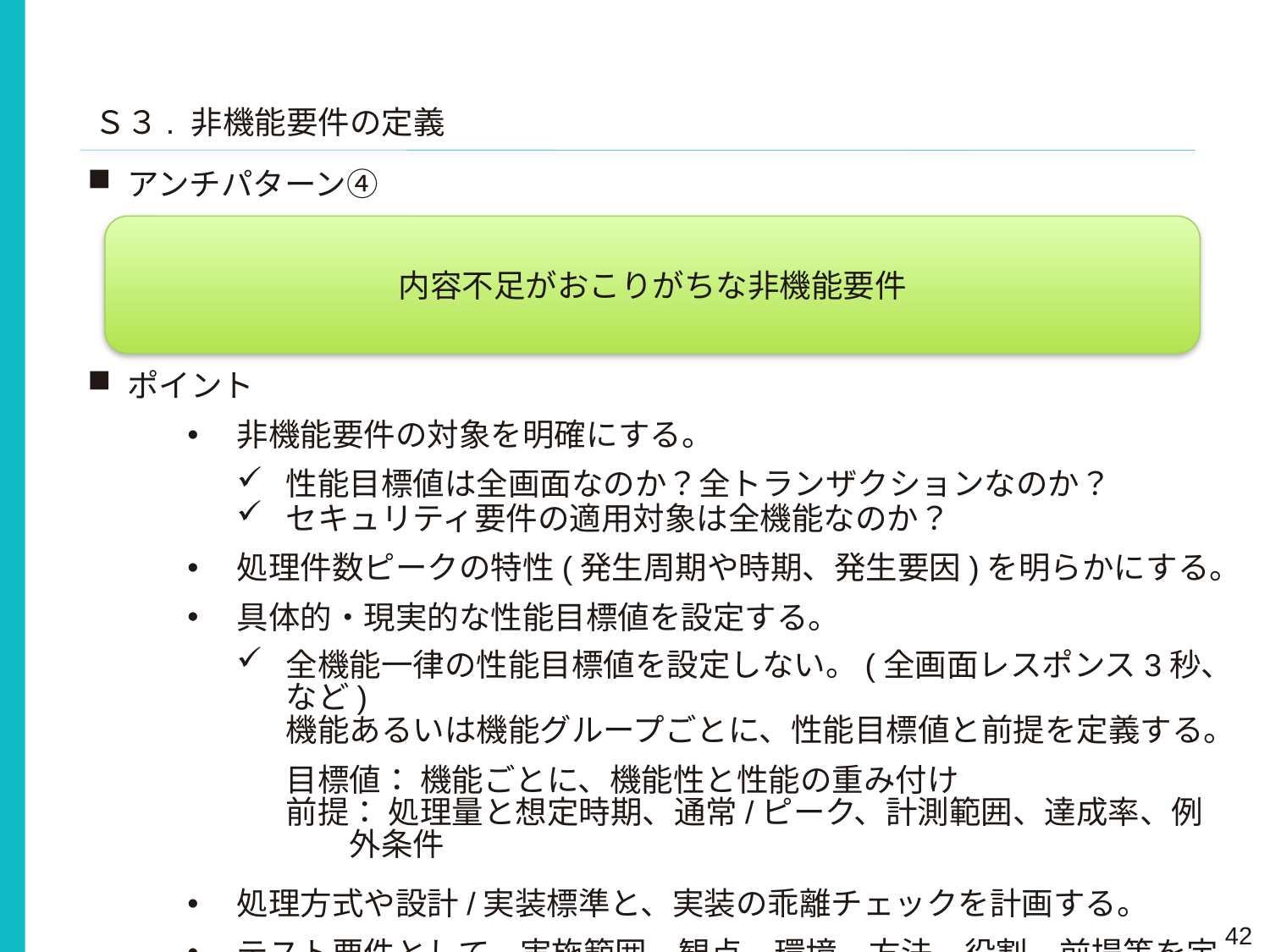

Ｓ３. 非機能要件の定義
アンチパターン④
内容不足がおこりがちな非機能要件
ポイント

非機能要件の対象を明確にする。

性能目標値は全画面なのか？全トランザクションなのか？
セキュリティ要件の適用対象は全機能なのか？
処理件数ピークの特性(発生周期や時期、発生要因)を明らかにする。

具体的・現実的な性能目標値を設定する。

全機能一律の性能目標値を設定しない。(全画面レスポンス3秒、など)
機能あるいは機能グループごとに、性能目標値と前提を定義する。

目標値： 機能ごとに、機能性と性能の重み付け
前提： 処理量と想定時期、通常/ピーク、計測範囲、達成率、例外条件

処理方式や設計/実装標準と、実装の乖離チェックを計画する。

テスト要件として、実施範囲、観点、環境、方法、役割、前提等を定義する。
42